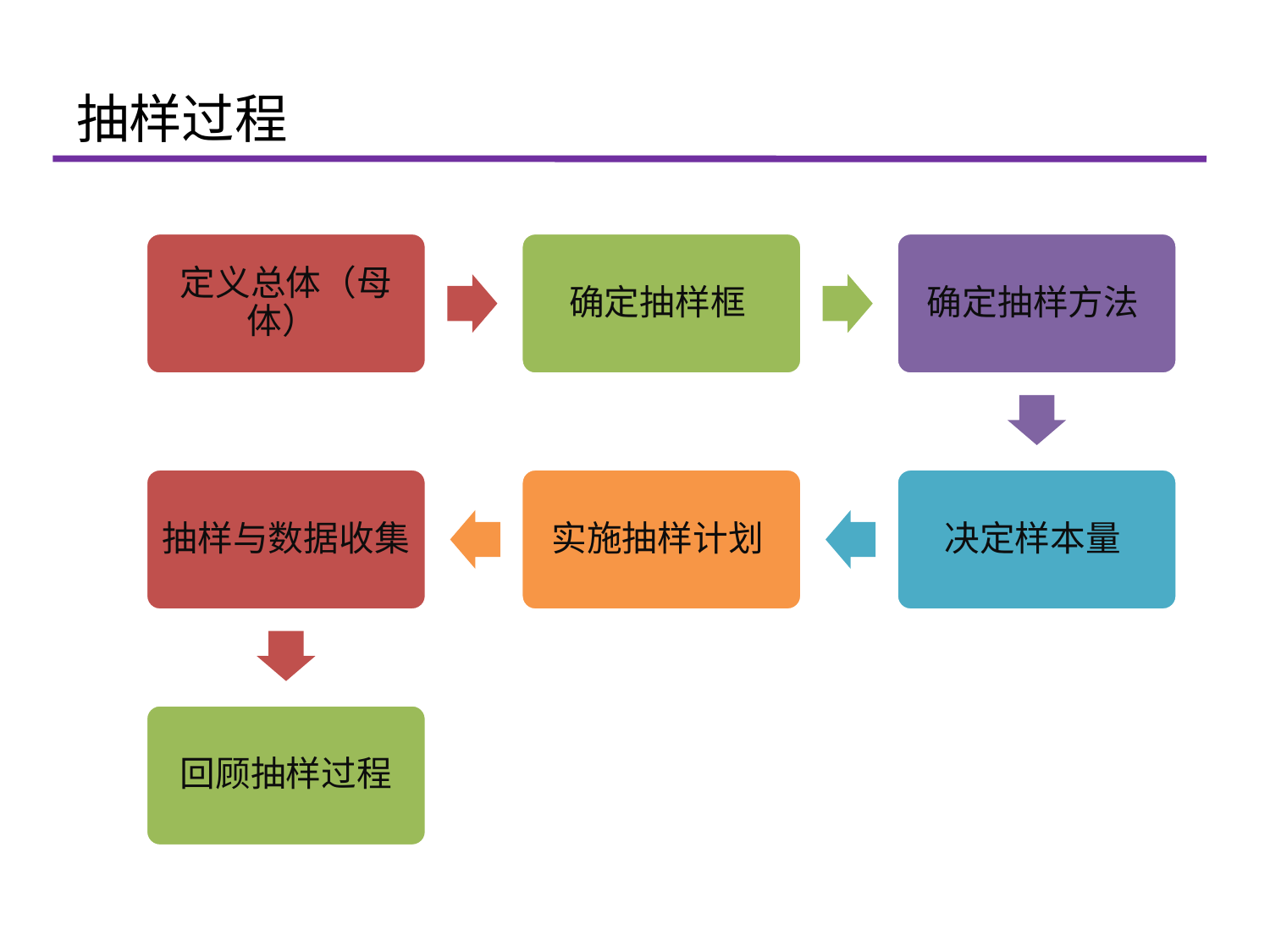

# 抽样过程
定义总体（母体）

确定抽样框

确定抽样方法

决定样本量

实施抽样计划

抽样与数据收集

回顾抽样过程